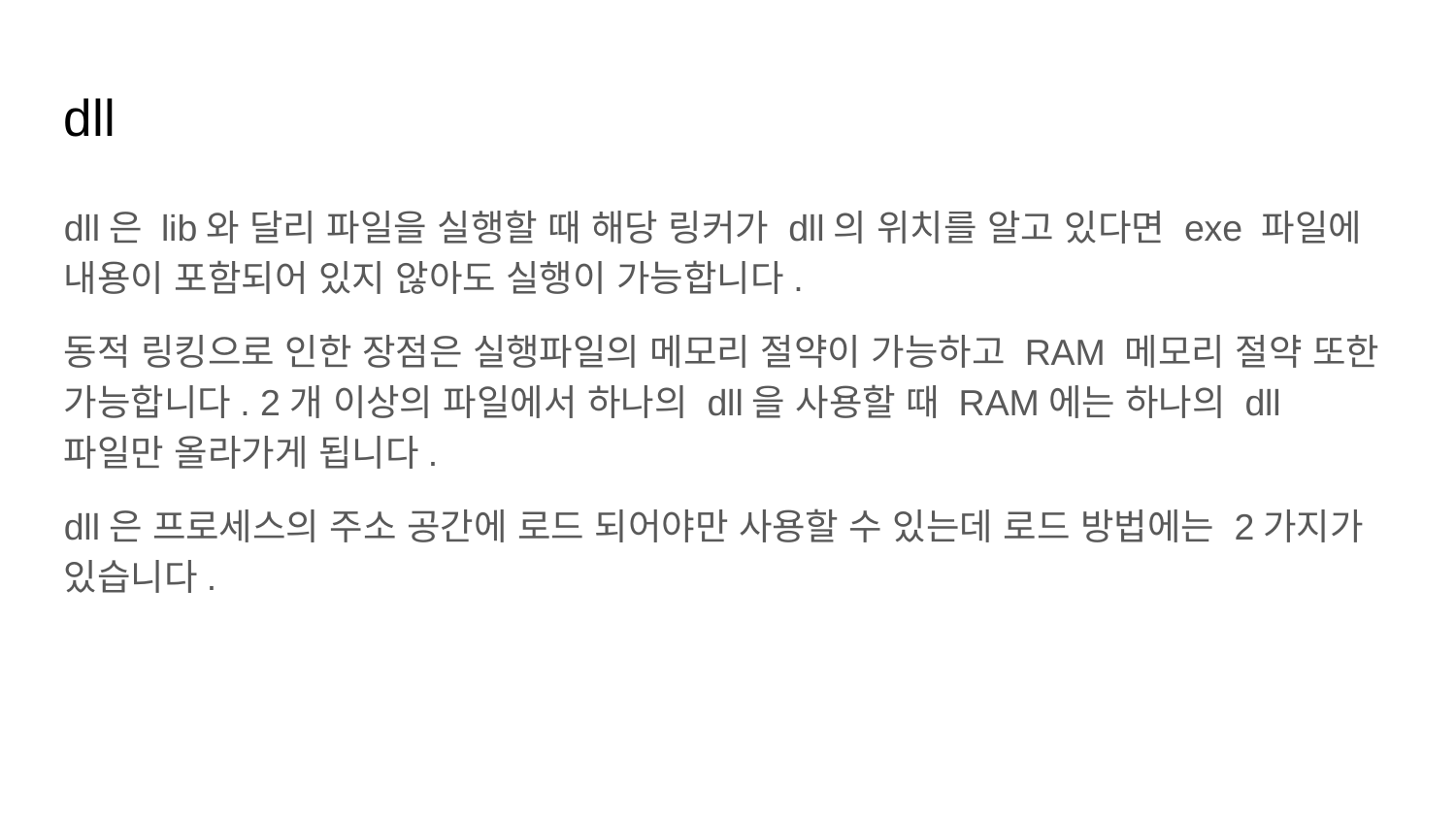

dll
dll은 lib와 달리 파일을 실행할 때 해당 링커가 dll의 위치를 알고 있다면 exe 파일에 내용이 포함되어 있지 않아도 실행이 가능합니다.
동적 링킹으로 인한 장점은 실행파일의 메모리 절약이 가능하고 RAM 메모리 절약 또한 가능합니다. 2개 이상의 파일에서 하나의 dll을 사용할 때 RAM에는 하나의 dll 파일만 올라가게 됩니다.
dll은 프로세스의 주소 공간에 로드 되어야만 사용할 수 있는데 로드 방법에는 2가지가 있습니다.